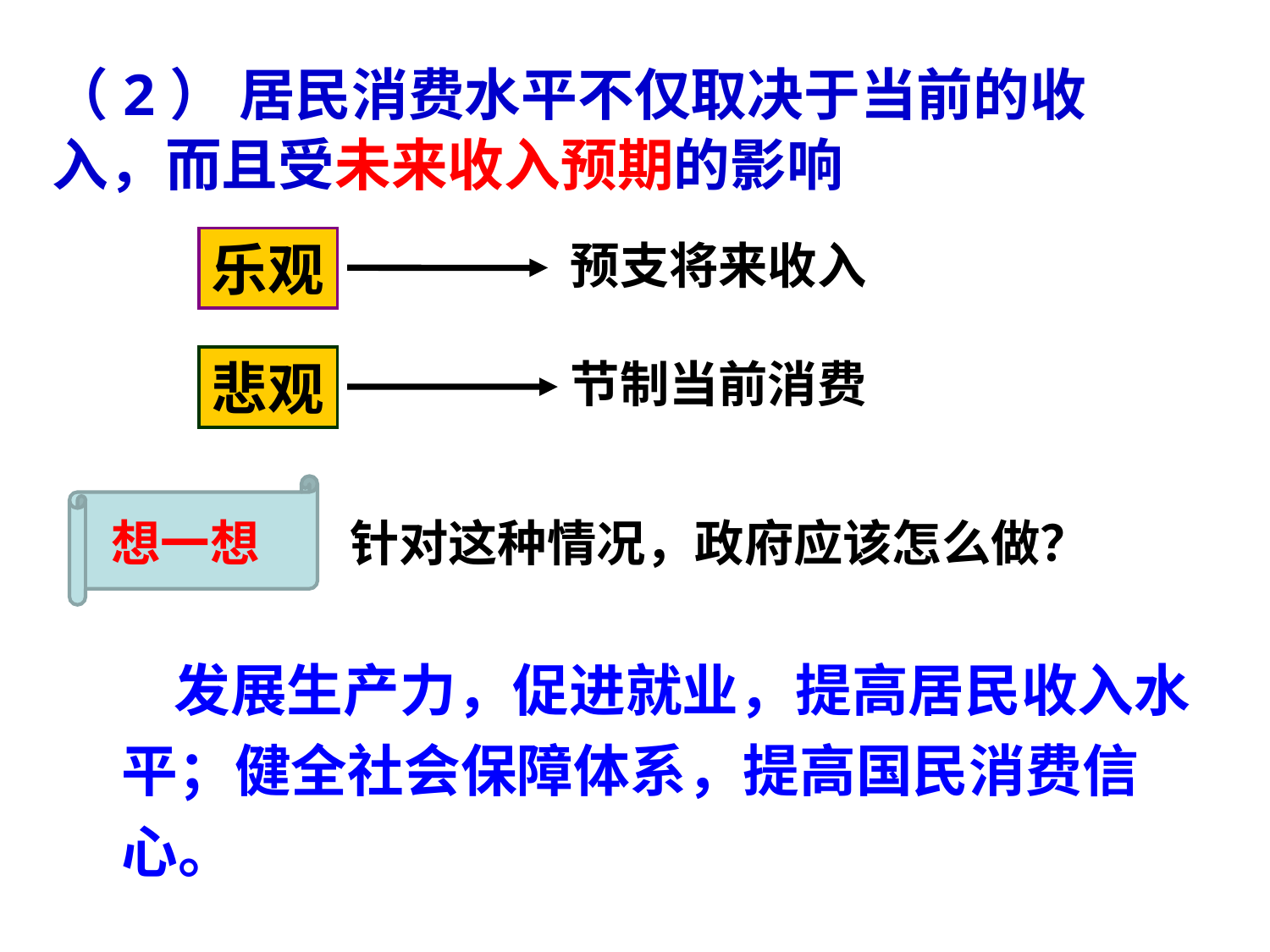

（2） 居民消费水平不仅取决于当前的收入，而且受未来收入预期的影响
乐观
预支将来收入

悲观
节制当前消费

想一想
针对这种情况，政府应该怎么做？
   发展生产力，促进就业，提高居民收入水平；健全社会保障体系，提高国民消费信心。